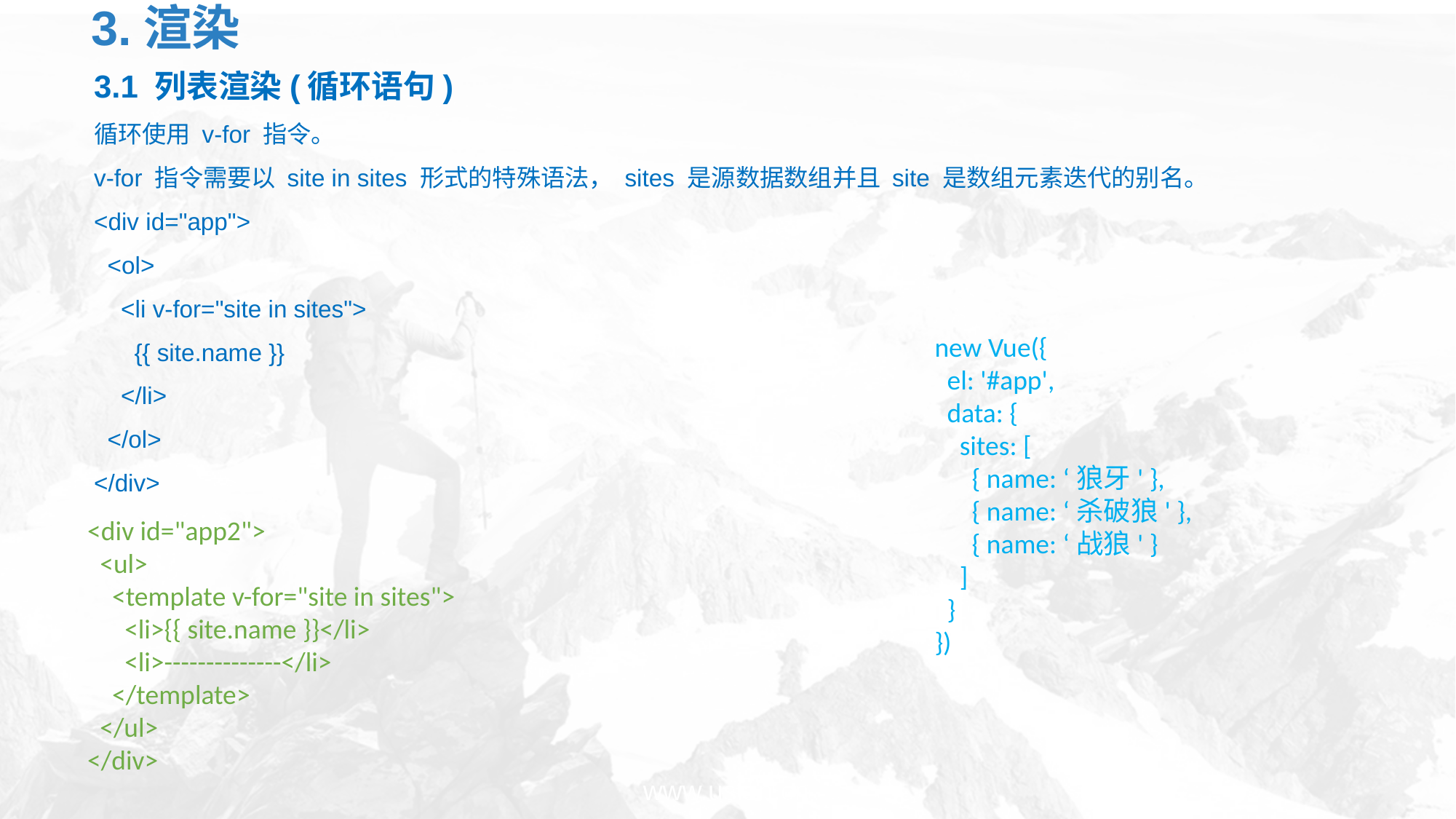

# 3.渲染
3.1 列表渲染(循环语句)
循环使用 v-for 指令。
v-for 指令需要以 site in sites 形式的特殊语法， sites 是源数据数组并且 site 是数组元素迭代的别名。
<div id="app">
  <ol>
    <li v-for="site in sites">
      {{ site.name }}
    </li>
  </ol>
</div>
new Vue({
  el: '#app',
  data: {
    sites: [
      { name: ‘狼牙' },
      { name: ‘杀破狼' },
      { name: ‘战狼' }
    ]
  }
})
<div id="app2">
  <ul>
    <template v-for="site in sites">
      <li>{{ site.name }}</li>
      <li>--------------</li>
    </template>
  </ul>
</div>
www.usian.cn